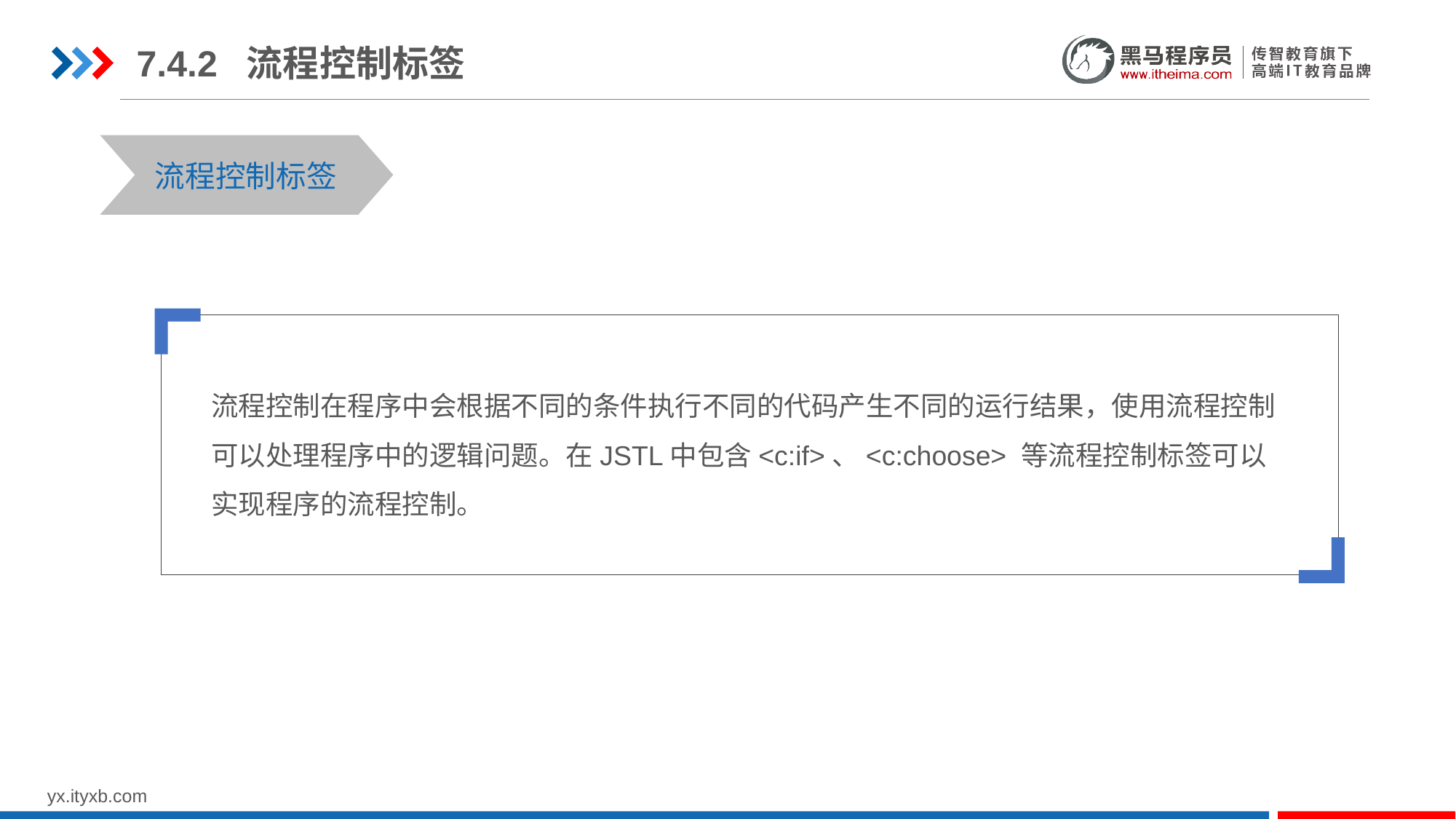

7.4.2  流程控制标签

流程控制标签

流程控制在程序中会根据不同的条件执行不同的代码产生不同的运行结果，使用流程控制可以处理程序中的逻辑问题。在JSTL中包含<c:if>、<c:choose> 等流程控制标签可以实现程序的流程控制。